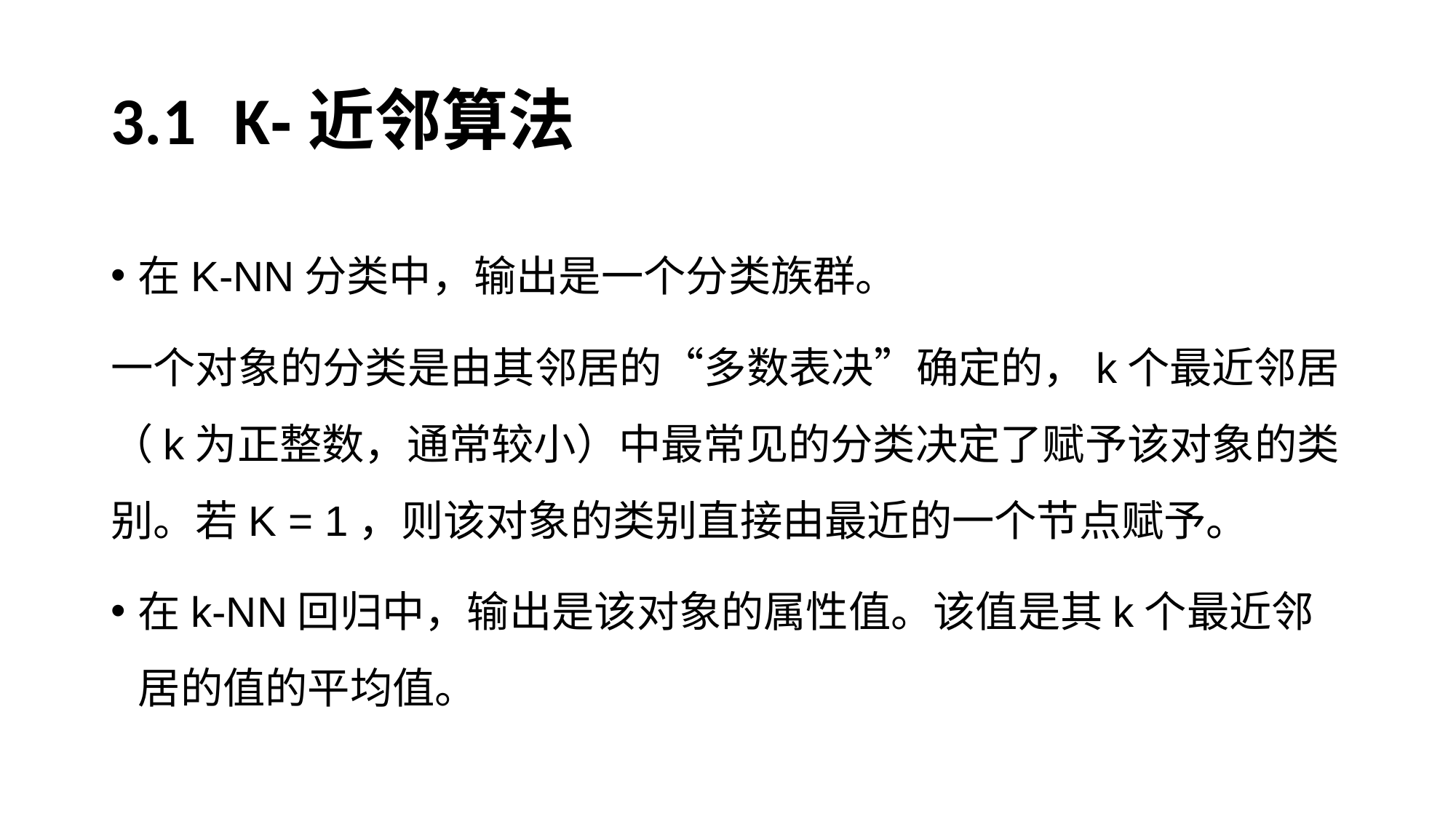

# 3.1  K-近邻算法
在K-NN分类中，输出是一个分类族群。
一个对象的分类是由其邻居的“多数表决”确定的，k个最近邻居（k为正整数，通常较小）中最常见的分类决定了赋予该对象的类别。若K = 1，则该对象的类别直接由最近的一个节点赋予。
在k-NN回归中，输出是该对象的属性值。该值是其k个最近邻居的值的平均值。